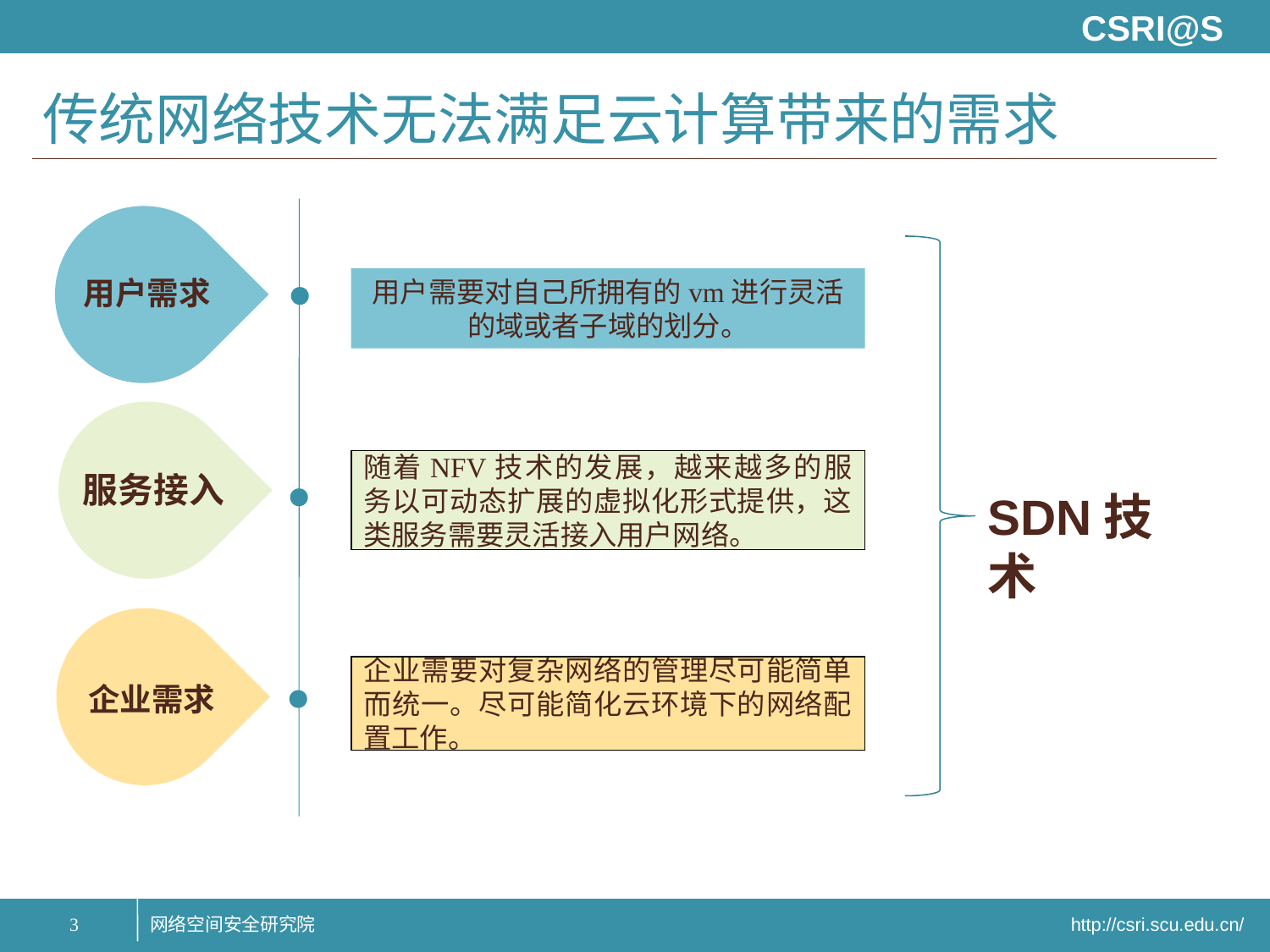

# 传统网络技术无法满足云计算带来的需求

用户需求

用户需要对自己所拥有的vm进行灵活的域或者子域的划分。

服务接入
随着NFV技术的发展，越来越多的服务以可动态扩展的虚拟化形式提供，这类服务需要灵活接入用户网络。
SDN技术

企业需求
企业需要对复杂网络的管理尽可能简单而统一。尽可能简化云环境下的网络配置工作。

3